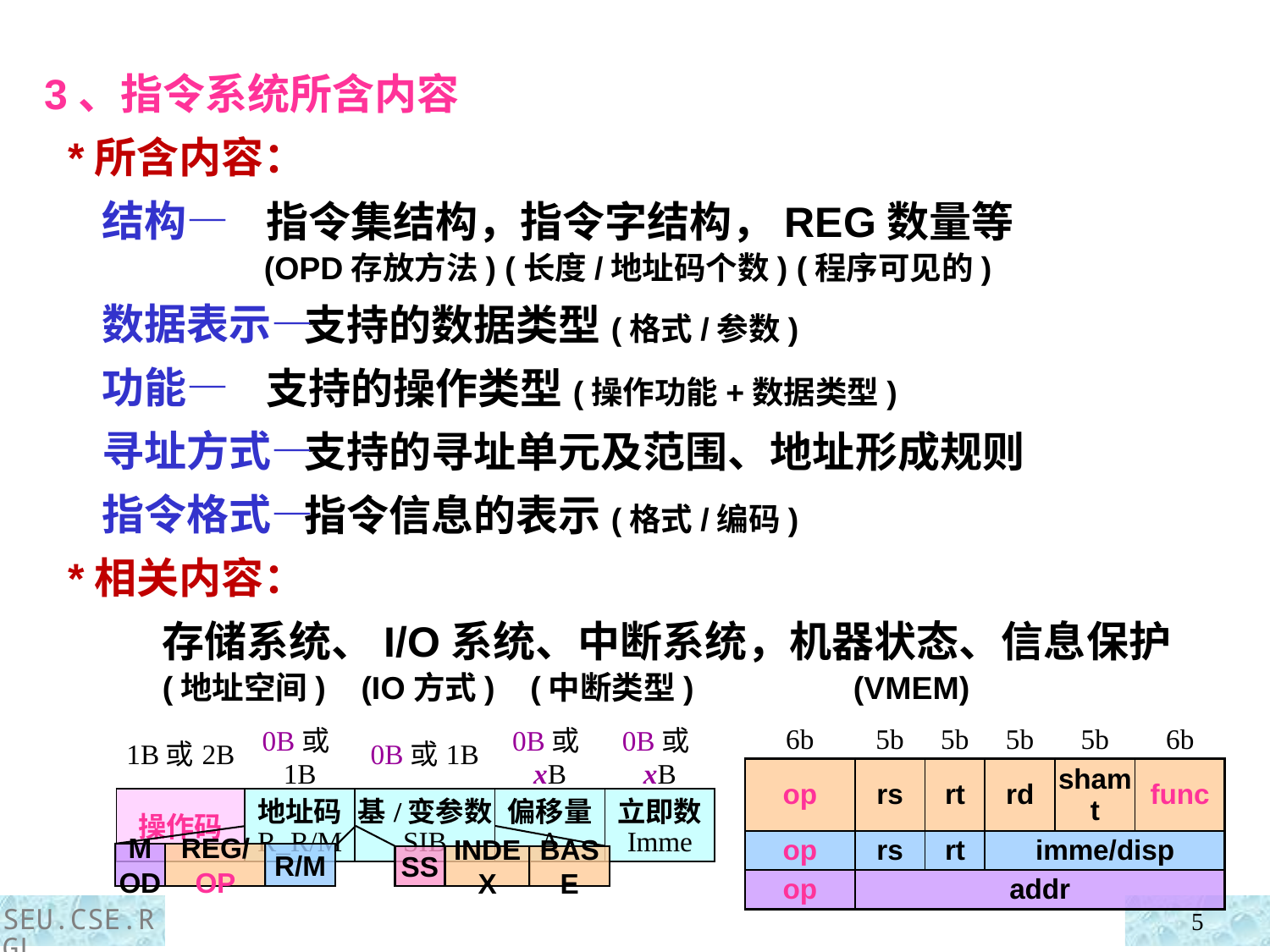

3、指令系统所含内容
  *所含内容：
     结构—

     数据表示—
     功能—
     寻址方式—
     指令格式—
  *相关内容：
  指令集结构，指令字结构，REG数量等
   (OPD存放方法) (长度/地址码个数) (程序可见的)
      支持的数据类型(格式/参数)
  支持的操作类型(操作功能+数据类型)
      支持的寻址单元及范围、地址形成规则
      指令信息的表示(格式/编码)
存储系统、I/O系统、中断系统，机器状态、信息保护
(地址空间)    (IO方式)    (中断类型)                  (VMEM)
|  | 1B或2B | 0B或1B | 0B或1B | 0B或xB | 0B或xB |
| --- | --- | --- | --- | --- | --- |
|  | 操作码 | 地址码 R\_R/M | 基/变参数 SIB | 偏移量 A | 立即数 Imme |
| 6b | 5b | 5b | 5b | 5b | 6b |
| --- | --- | --- | --- | --- | --- |
| op | rs | rt | rd | shamt | func |
| op | rs | rt | imme/disp |  |  |
| op | addr |  |  |  |  |

MOD
REG/OP
R/M
SS
INDEX
BASE
SEU.CSE.RGL
5